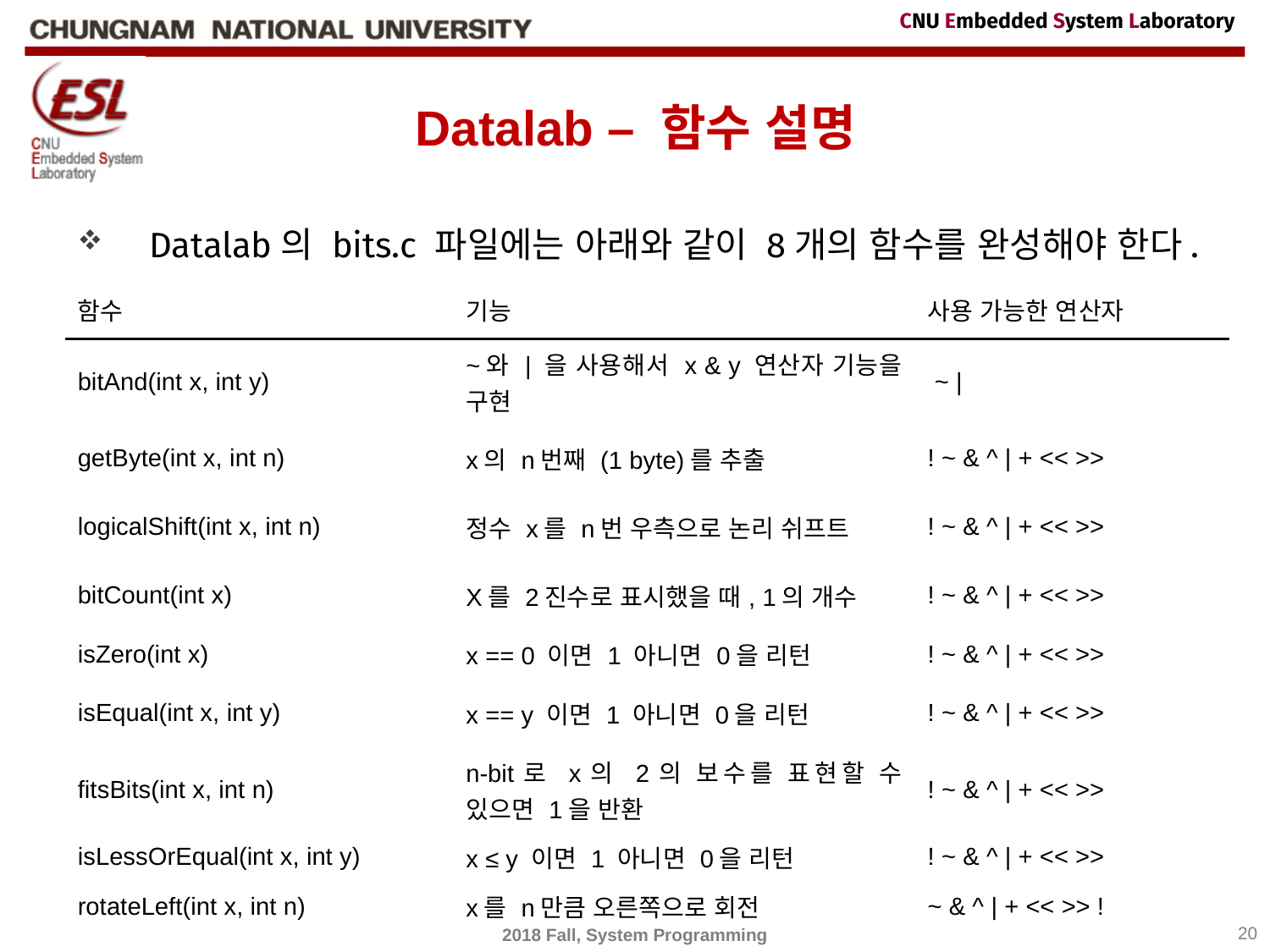

# Datalab – 함수 설명
Datalab의 bits.c 파일에는 아래와 같이 8개의 함수를 완성해야 한다.

| 함수 | 기능 | 사용 가능한 연산자 |
| --- | --- | --- |
| bitAnd(int x, int y) | ~와 | 을 사용해서 x & y 연산자 기능을 구현 | ~ | |
| getByte(int x, int n) | x의 n번째 (1 byte)를 추출 | ! ~ & ^ | + << >> |
| logicalShift(int x, int n) | 정수 x를 n번 우측으로 논리 쉬프트 | ! ~ & ^ | + << >> |
| bitCount(int x) | X를 2진수로 표시했을 때, 1의 개수 | ! ~ & ^ | + << >> |
| isZero(int x) | x == 0 이면 1 아니면 0을 리턴 | ! ~ & ^ | + << >> |
| isEqual(int x, int y) | x == y 이면 1 아니면 0을 리턴 | ! ~ & ^ | + << >> |
| fitsBits(int x, int n) | n-bit로 x의 2의 보수를 표현할 수 있으면 1을 반환 | ! ~ & ^ | + << >> |
| isLessOrEqual(int x, int y) | x ≤ y 이면 1 아니면 0을 리턴 | ! ~ & ^ | + << >> |
| rotateLeft(int x, int n) | x를 n만큼 오른쪽으로 회전 | ~ & ^ | + << >> ! |
2018 Fall, System Programming
20